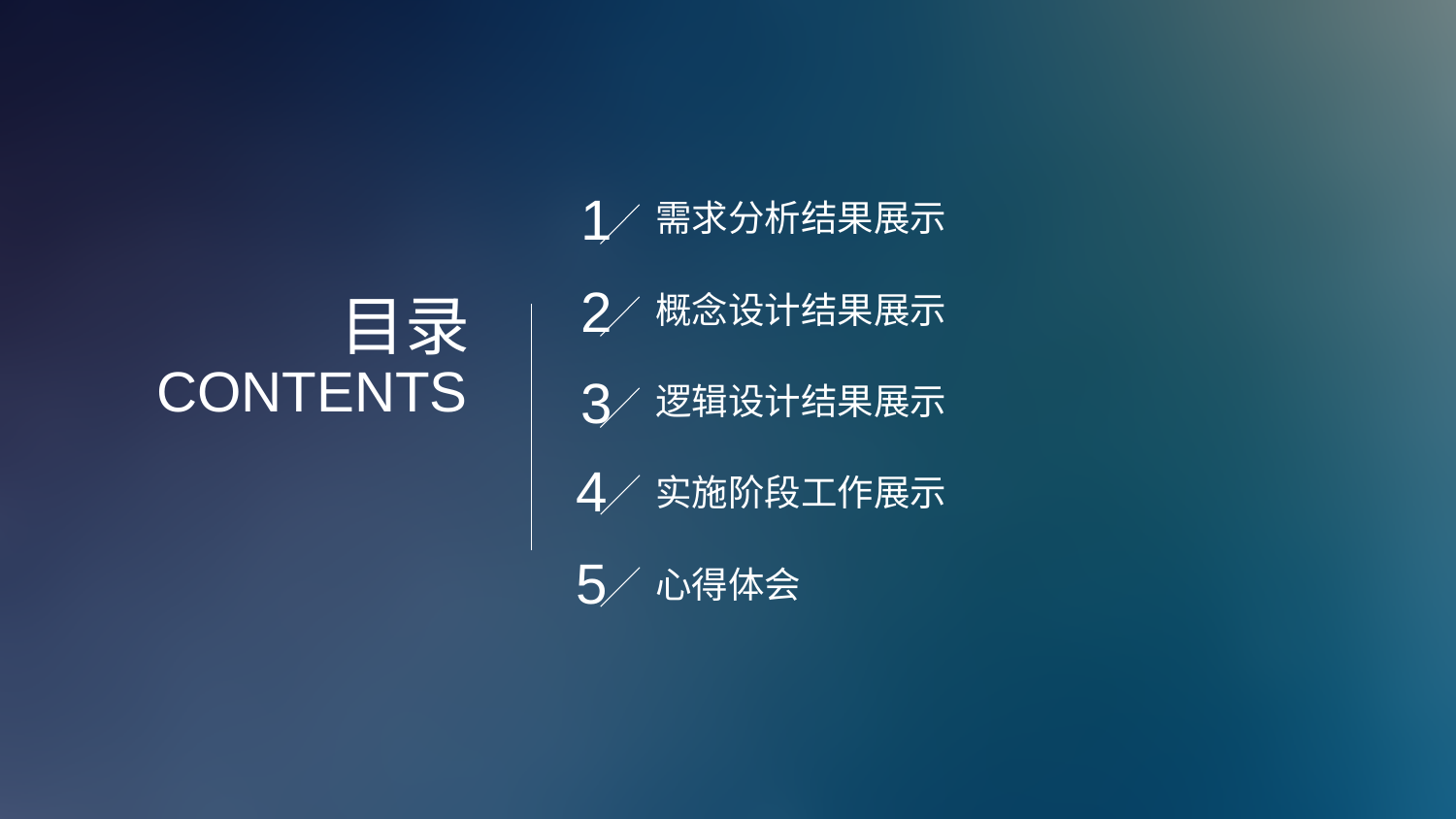

1
需求分析结果展示
2
目录
CONTENTS
概念设计结果展示
3
逻辑设计结果展示
4
实施阶段工作展示
5
心得体会